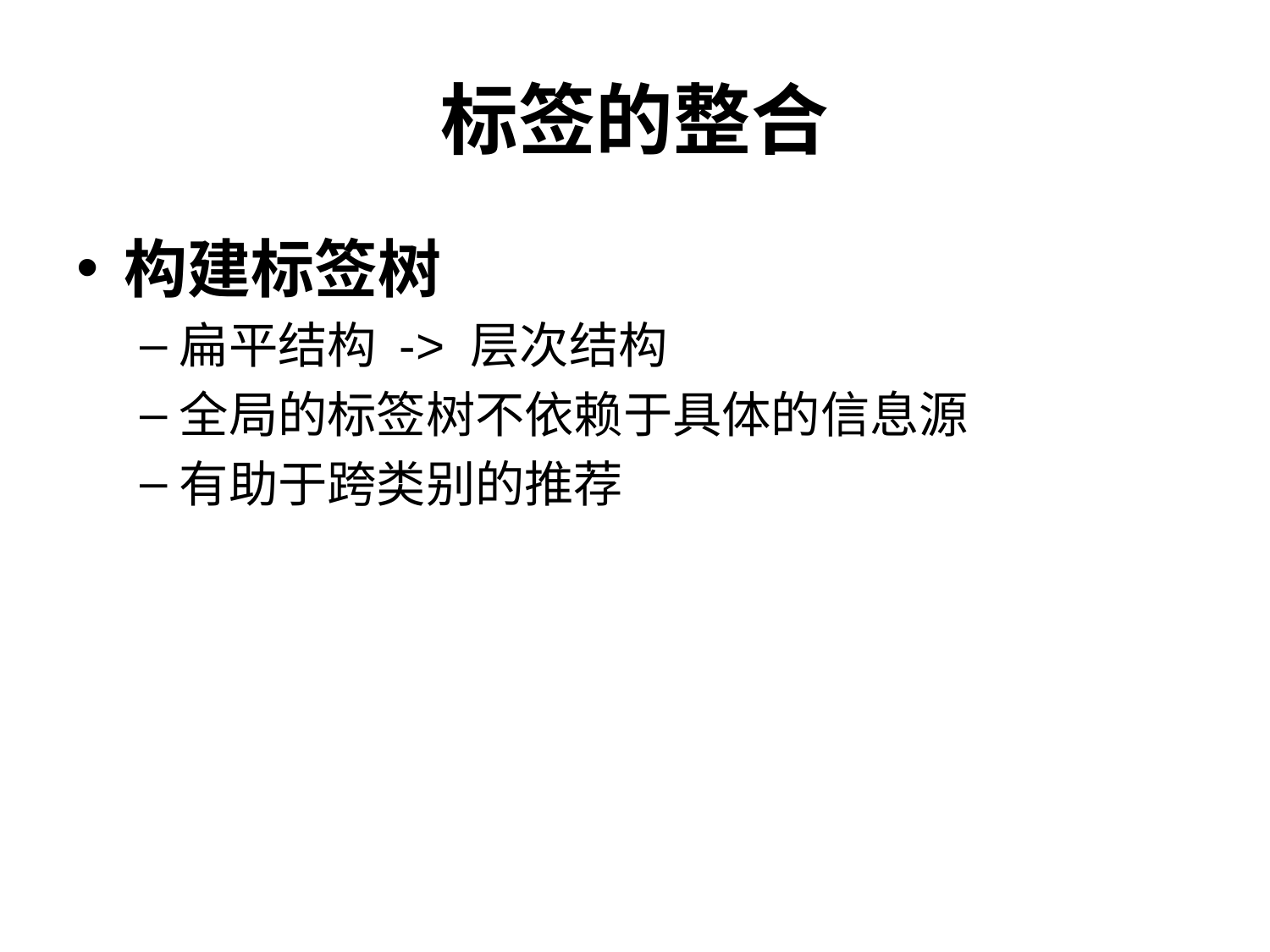

# 标签的整合
构建标签树
扁平结构 -> 层次结构
全局的标签树不依赖于具体的信息源
有助于跨类别的推荐